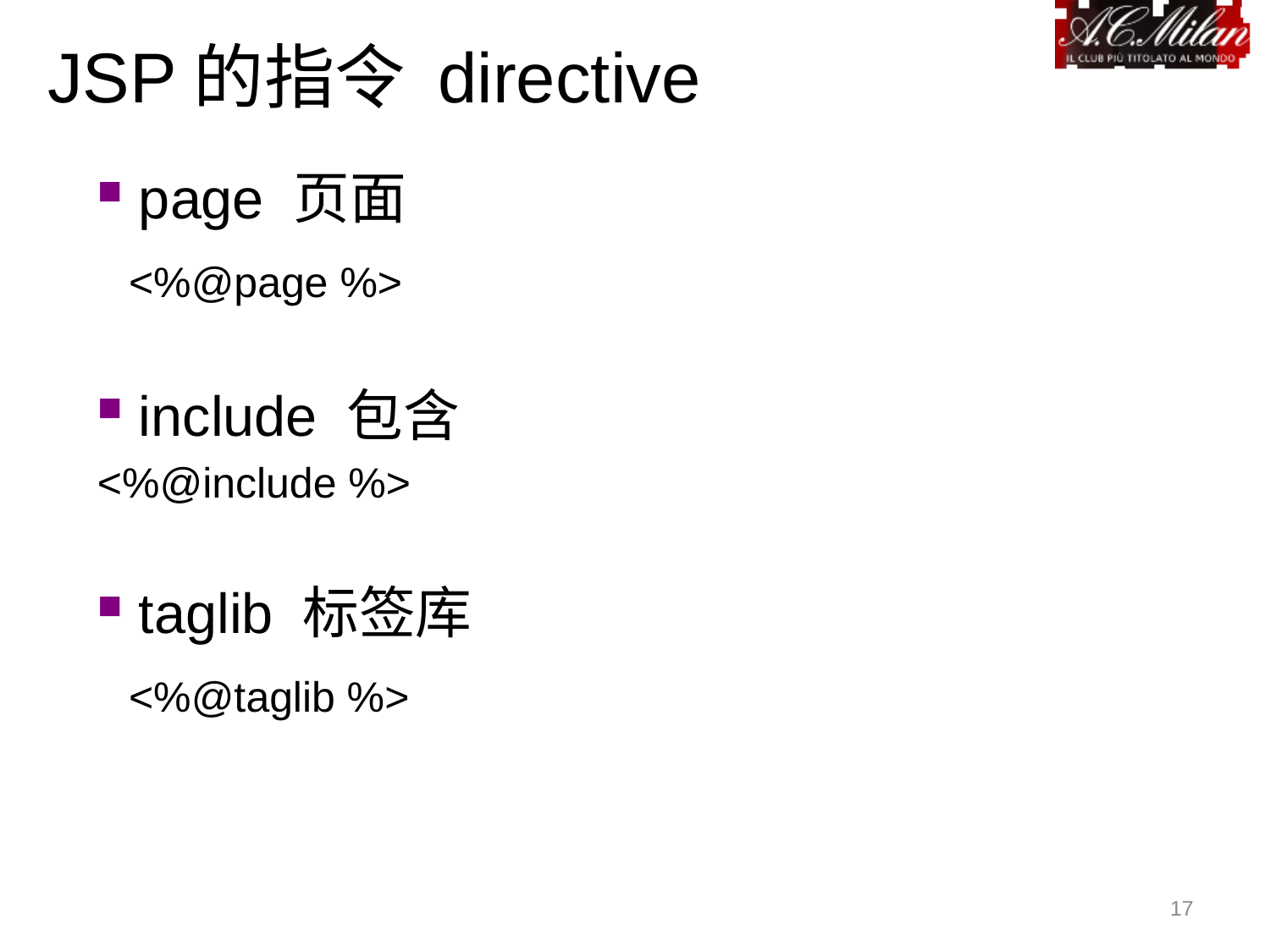

JSP的指令 directive
 page 页面
  <%@page %>

 include 包含
<%@include %>

 taglib 标签库
  <%@taglib %>
17